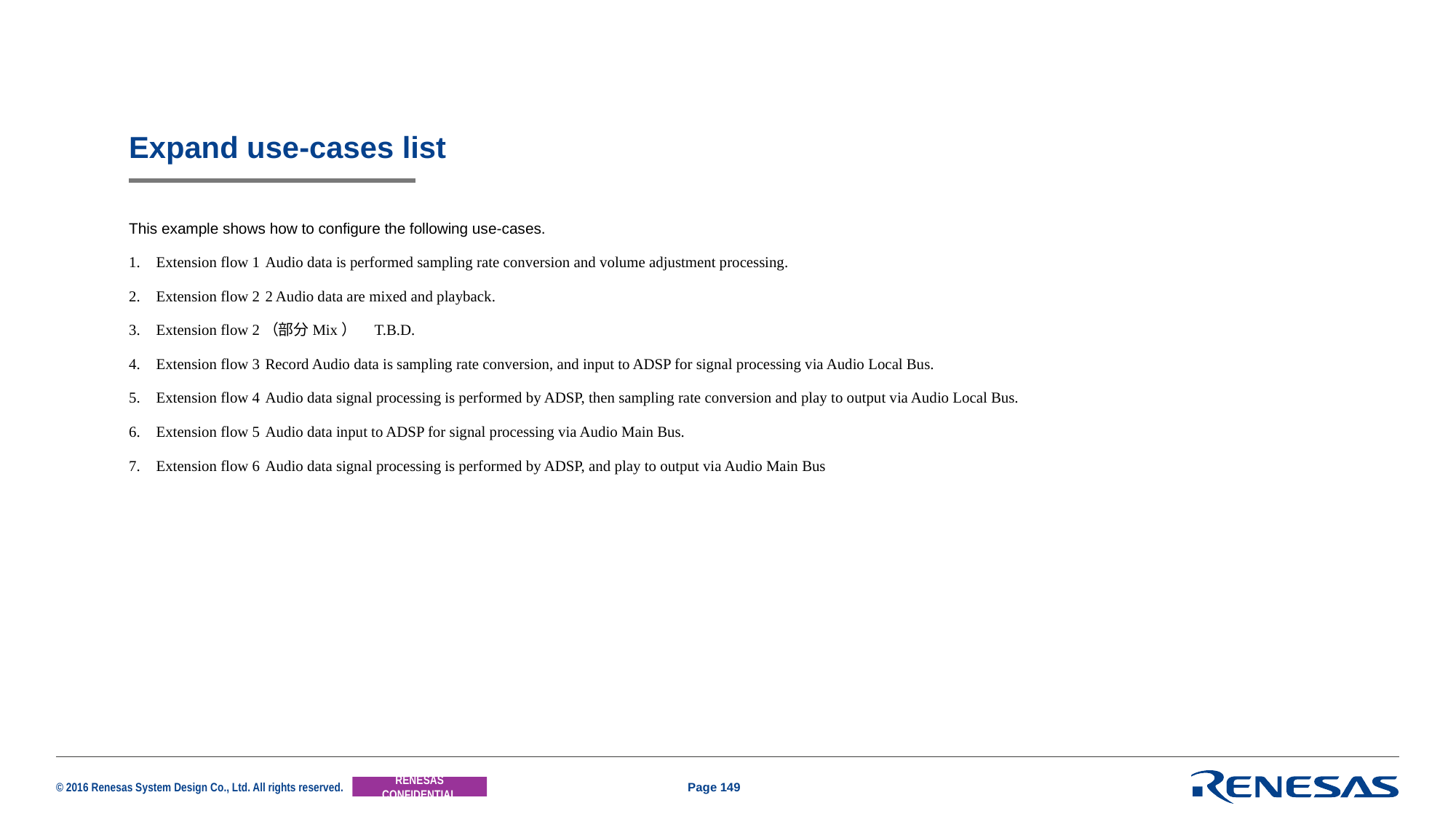

# Expand use-cases list
This example shows how to configure the following use-cases.
Extension flow 1	Audio data is performed sampling rate conversion and volume adjustment processing.
Extension flow 2	2 Audio data are mixed and playback.
Extension flow 2（部分Mix）	T.B.D.
Extension flow 3	Record Audio data is sampling rate conversion, and input to ADSP for signal processing via Audio Local Bus.
Extension flow 4	Audio data signal processing is performed by ADSP, then sampling rate conversion and play to output via Audio Local Bus.
Extension flow 5	Audio data input to ADSP for signal processing via Audio Main Bus.
Extension flow 6	Audio data signal processing is performed by ADSP, and play to output via Audio Main Bus
Page 149